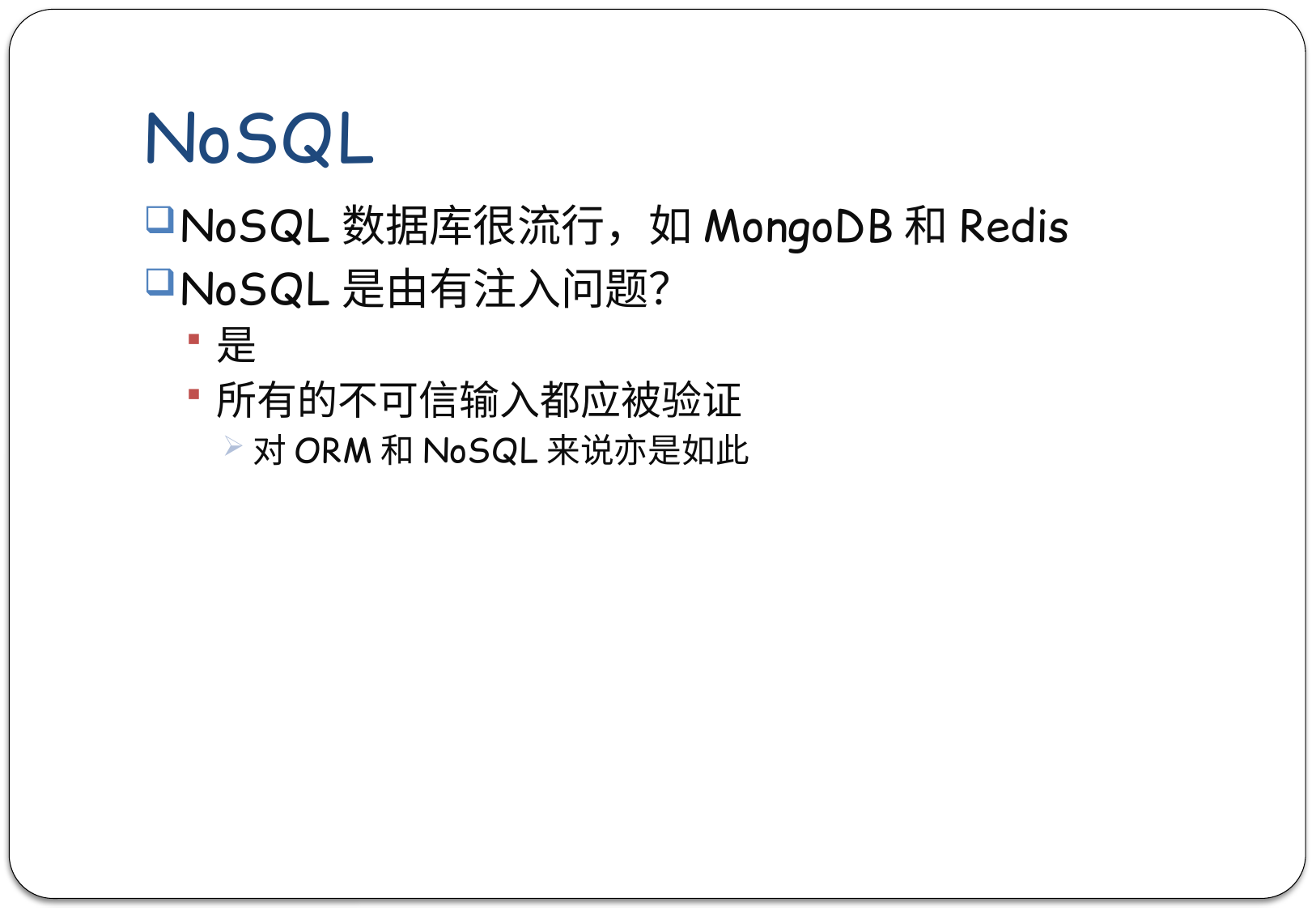

# NoSQL
NoSQL数据库很流行，如MongoDB和Redis
NoSQL是由有注入问题？
是
所有的不可信输入都应被验证
对ORM和NoSQL来说亦是如此